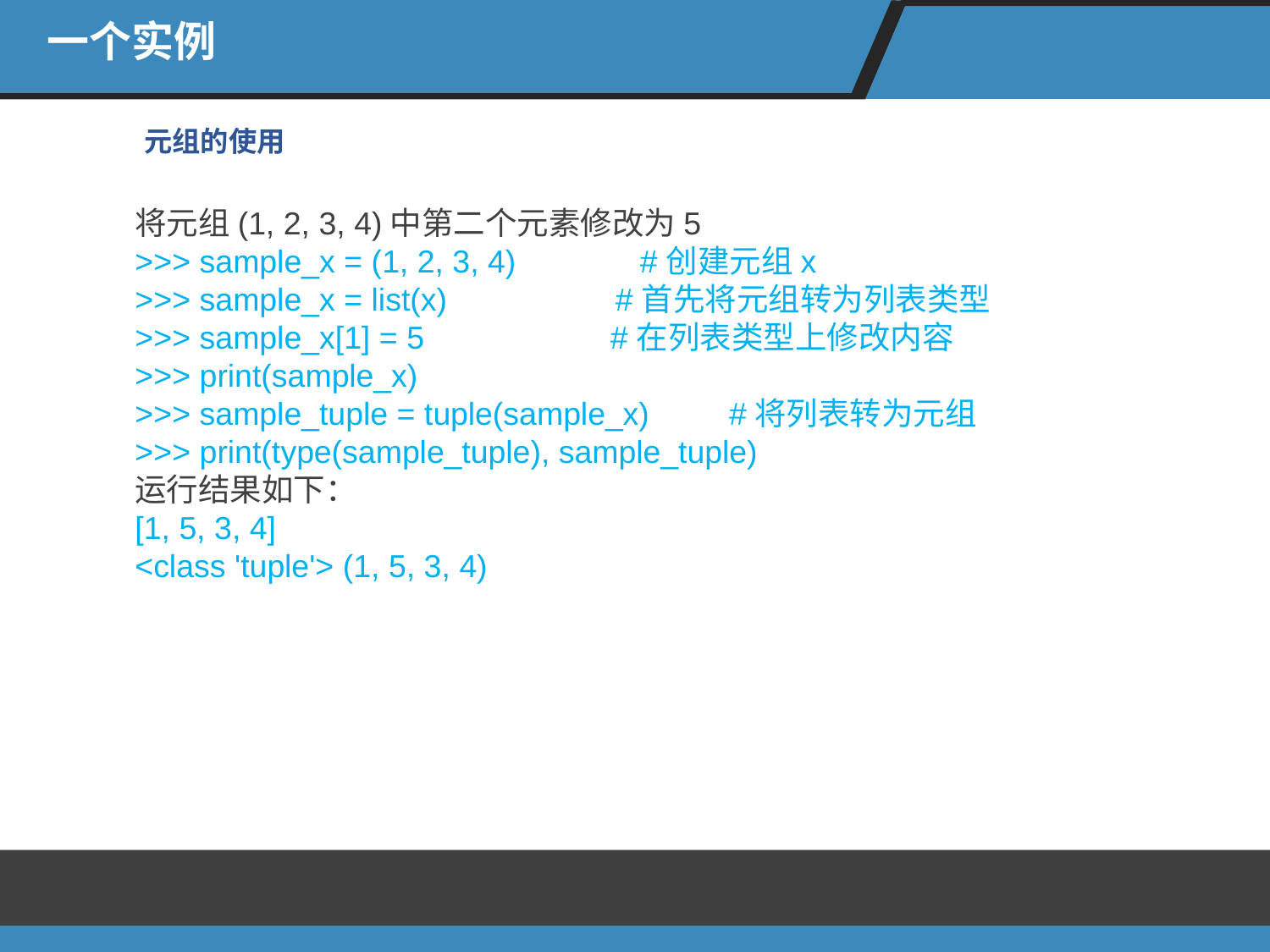

一个实例
元组的使用
将元组(1, 2, 3, 4)中第二个元素修改为5
>>> sample_x = (1, 2, 3, 4)              #创建元组x
>>> sample_x = list(x)                   #首先将元组转为列表类型
>>> sample_x[1] = 5                     #在列表类型上修改内容
>>> print(sample_x)
>>> sample_tuple = tuple(sample_x)         #将列表转为元组
>>> print(type(sample_tuple), sample_tuple)
运行结果如下：
[1, 5, 3, 4]
<class 'tuple'> (1, 5, 3, 4)